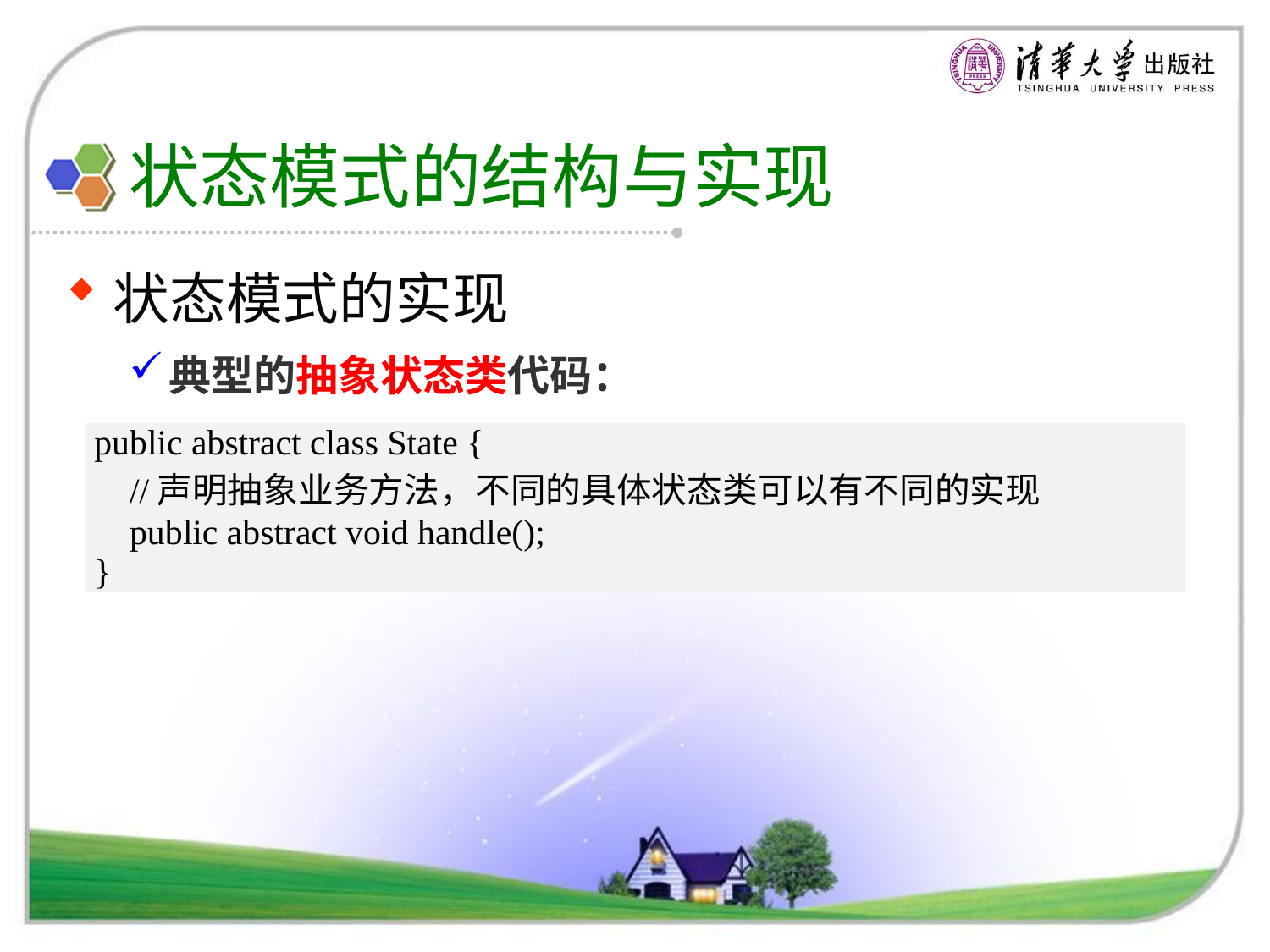

# 状态模式的结构与实现
状态模式的实现
典型的抽象状态类代码：
| public abstract class State { //声明抽象业务方法，不同的具体状态类可以有不同的实现 public abstract void handle(); } |
| --- |